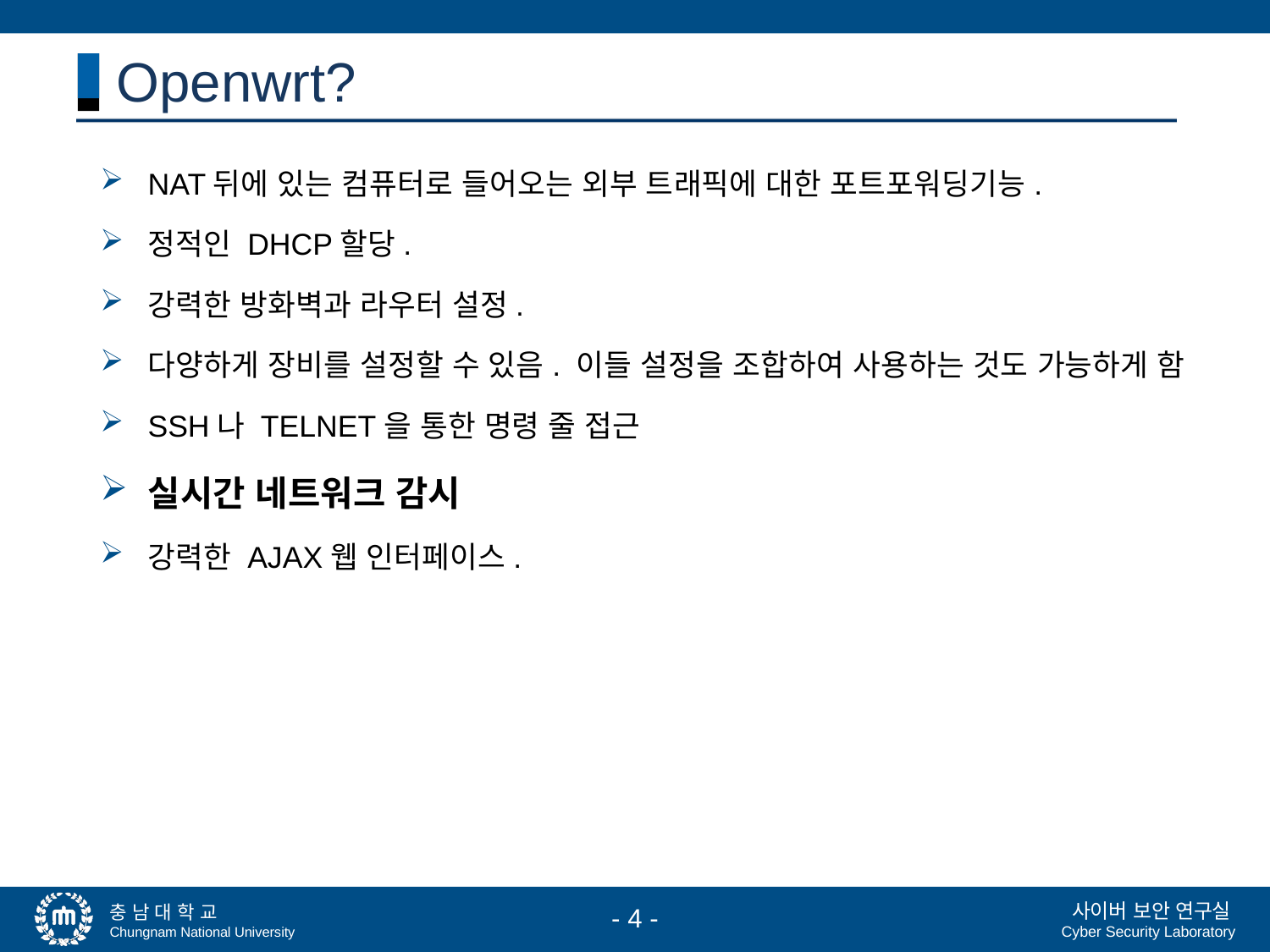

# Openwrt?
NAT뒤에 있는 컴퓨터로 들어오는 외부 트래픽에 대한 포트포워딩기능.
정적인 DHCP할당.
강력한 방화벽과 라우터 설정.
다양하게 장비를 설정할 수 있음. 이들 설정을 조합하여 사용하는 것도 가능하게 함
SSH나 TELNET을 통한 명령 줄 접근
실시간 네트워크 감시
강력한 AJAX웹 인터페이스.